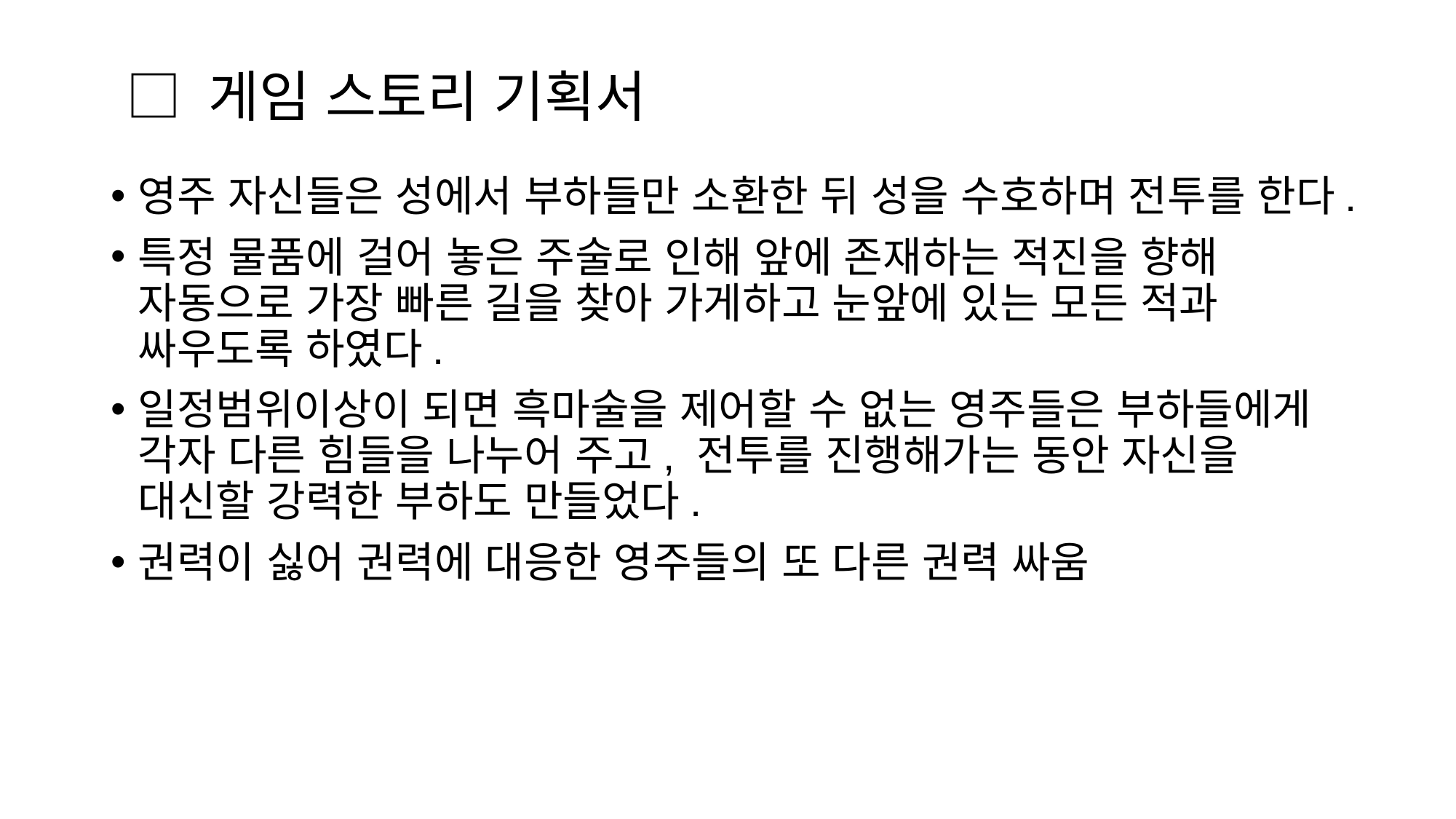

# □ 게임 스토리 기획서

영주 자신들은 성에서 부하들만 소환한 뒤 성을 수호하며 전투를 한다.
특정 물품에 걸어 놓은 주술로 인해 앞에 존재하는 적진을 향해 자동으로 가장 빠른 길을 찾아 가게하고 눈앞에 있는 모든 적과 싸우도록 하였다.
일정범위이상이 되면 흑마술을 제어할 수 없는 영주들은 부하들에게 각자 다른 힘들을 나누어 주고, 전투를 진행해가는 동안 자신을 대신할 강력한 부하도 만들었다.
권력이 싫어 권력에 대응한 영주들의 또 다른 권력 싸움